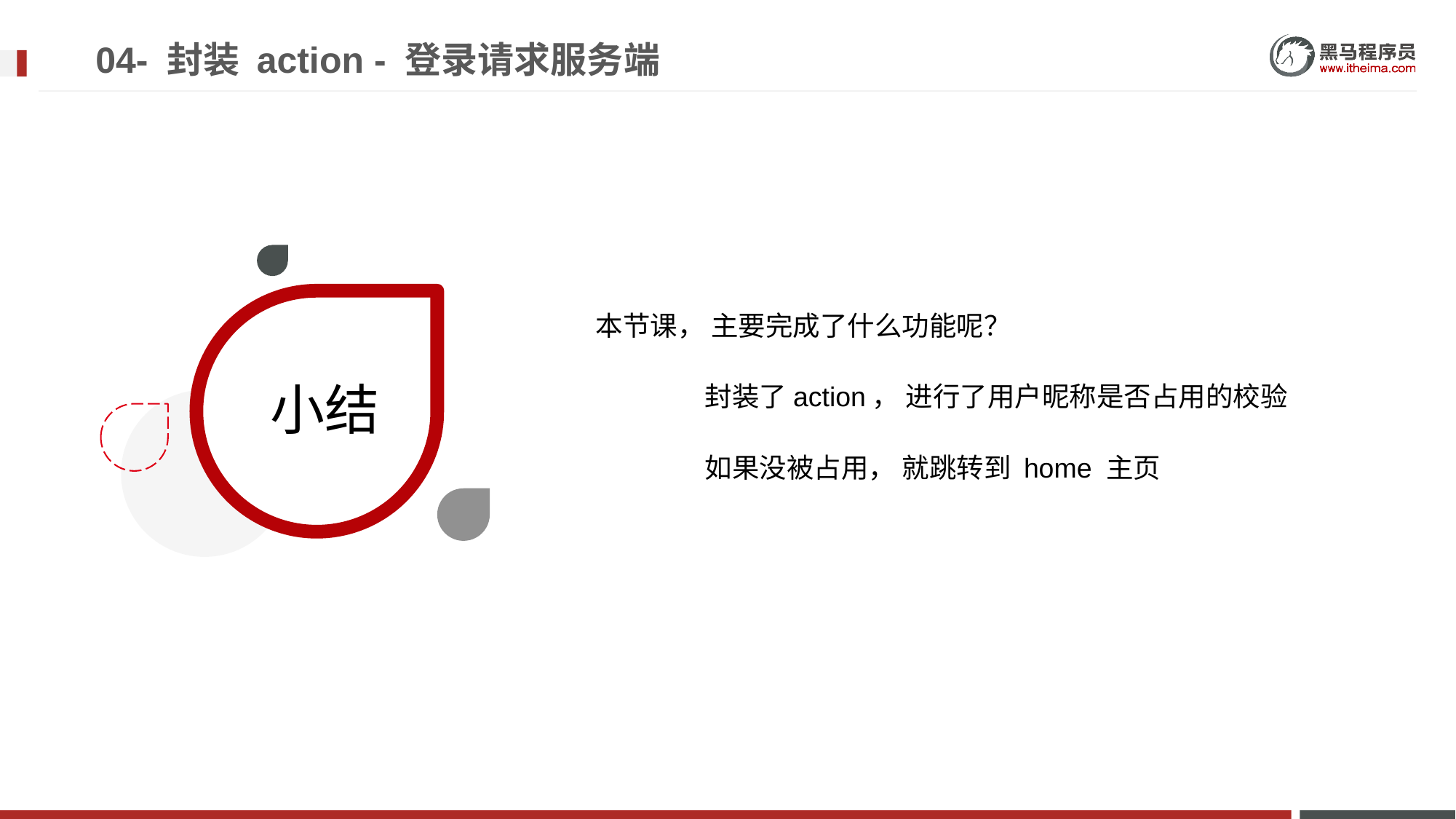

# 04- 封装 action - 登录请求服务端
本节课， 主要完成了什么功能呢？
	封装了action， 进行了用户昵称是否占用的校验
	如果没被占用， 就跳转到 home 主页